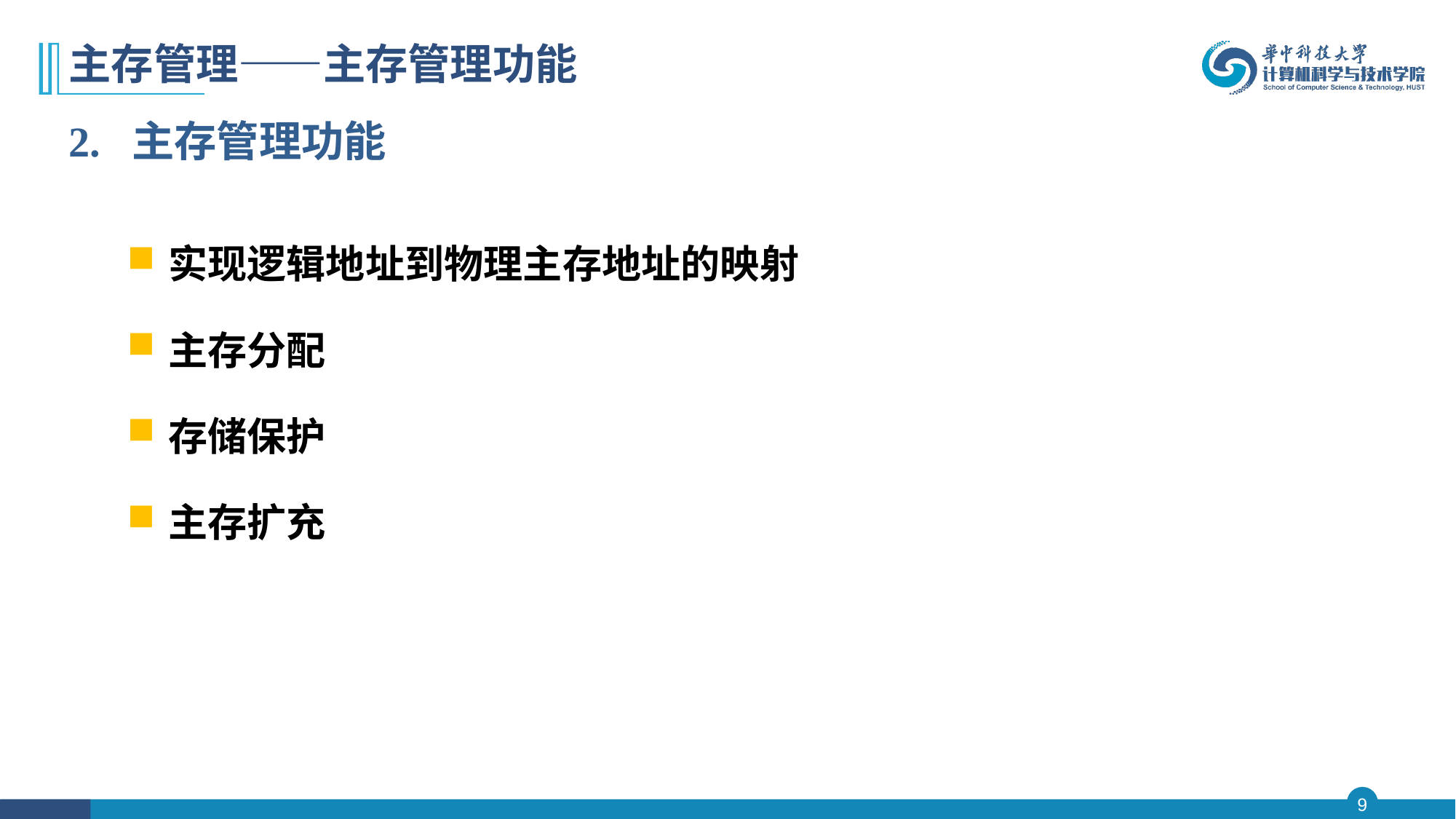

# 主存管理——主存管理功能
2.  主存管理功能
实现逻辑地址到物理主存地址的映射
主存分配
存储保护
主存扩充